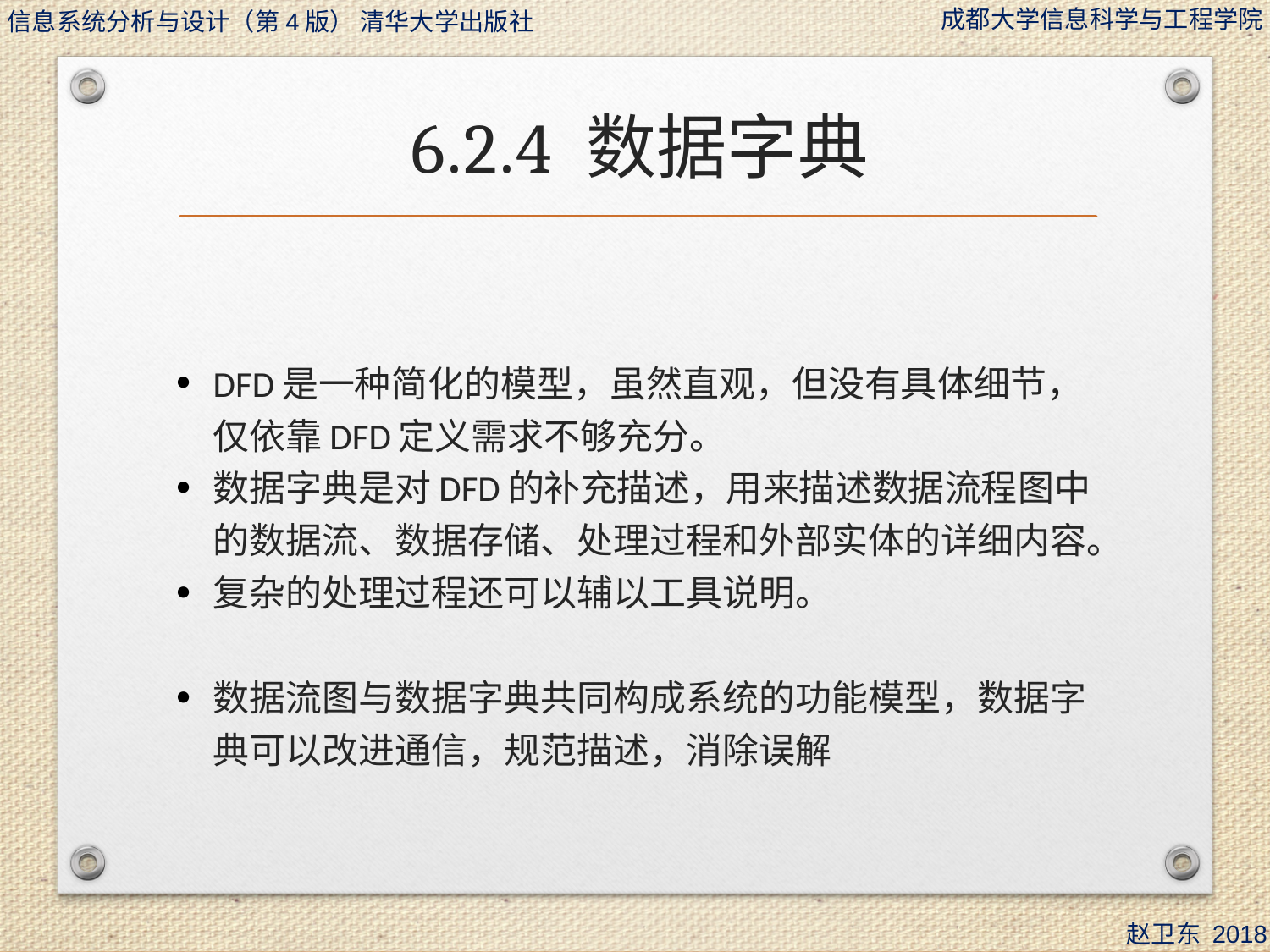

# 6.2.4 数据字典
DFD是一种简化的模型，虽然直观，但没有具体细节，仅依靠DFD定义需求不够充分。
数据字典是对DFD的补充描述，用来描述数据流程图中的数据流、数据存储、处理过程和外部实体的详细内容。
复杂的处理过程还可以辅以工具说明。

数据流图与数据字典共同构成系统的功能模型，数据字典可以改进通信，规范描述，消除误解